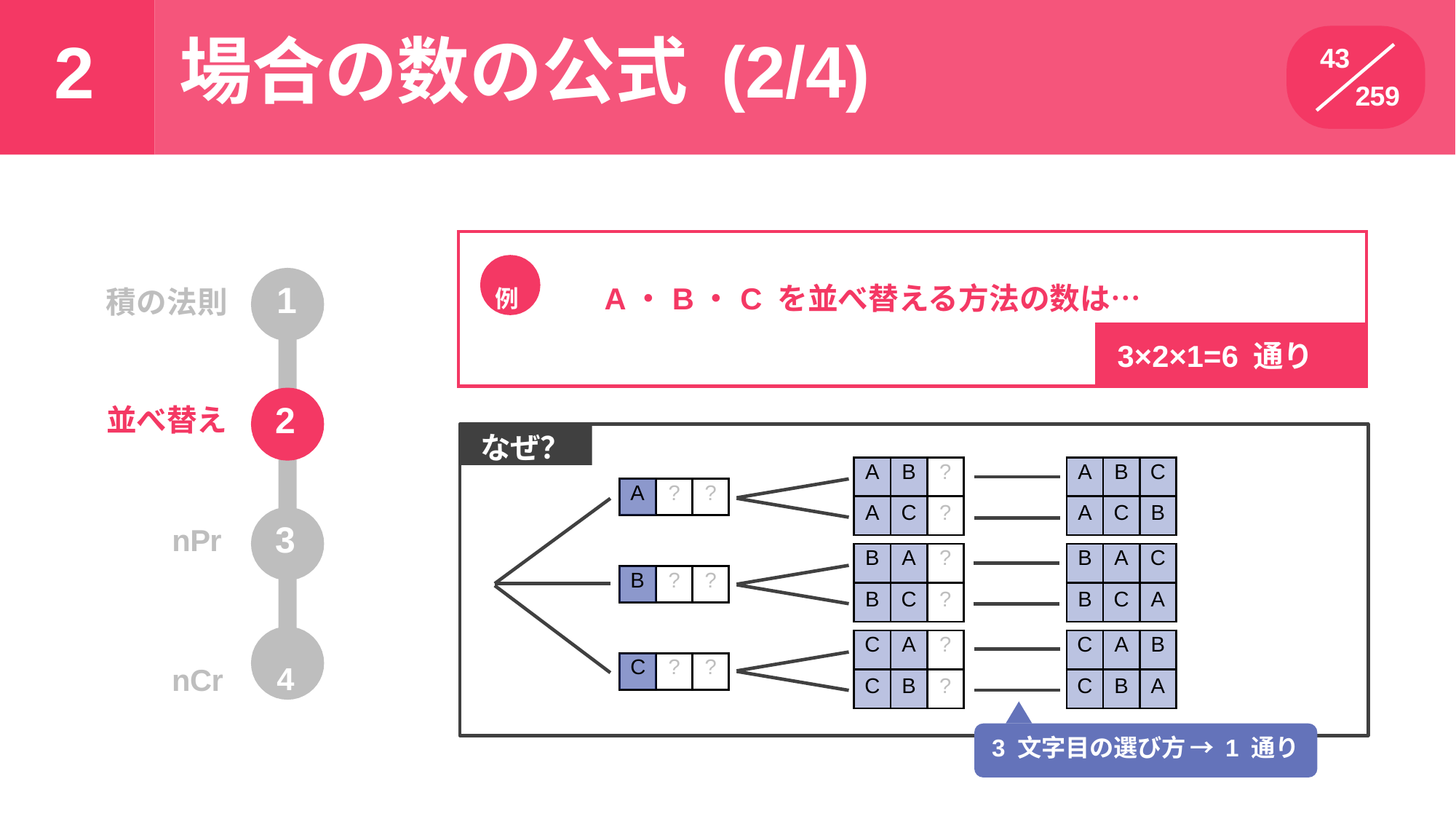

場合の数の公式 (2/4)
# 2
43
259
| 例 A・B・C を並べ替える方法の数は… |  |
| --- | --- |
|  | 3×2×1=6 通り |

積の法則	1
2
並べ替え
なぜ？

| A | B | ? |
| --- | --- | --- |
| A | C | ? |
| A | B | C |
| --- | --- | --- |
| A | C | B |
|  |  |  |  |
| --- | --- | --- | --- |
|  |  |  |  |

| A | ? | ? |
| --- | --- | --- |

3

nPr
| B | A | ? |
| --- | --- | --- |
| B | C | ? |
| B | A | C |
| --- | --- | --- |
| B | C | A |
|  |  |  |  |
| --- | --- | --- | --- |
|  |  |  |  |

| B | ? | ? |
| --- | --- | --- |

| C | A | ? |
| --- | --- | --- |
| C | B | ? |
| C | A | B |
| --- | --- | --- |
| C | B | A |
|  |  |  |  |
| --- | --- | --- | --- |
|  |  |  |  |
nCr	4

| C | ? | ? |
| --- | --- | --- |

3 文字目の選び方 → 1 通り